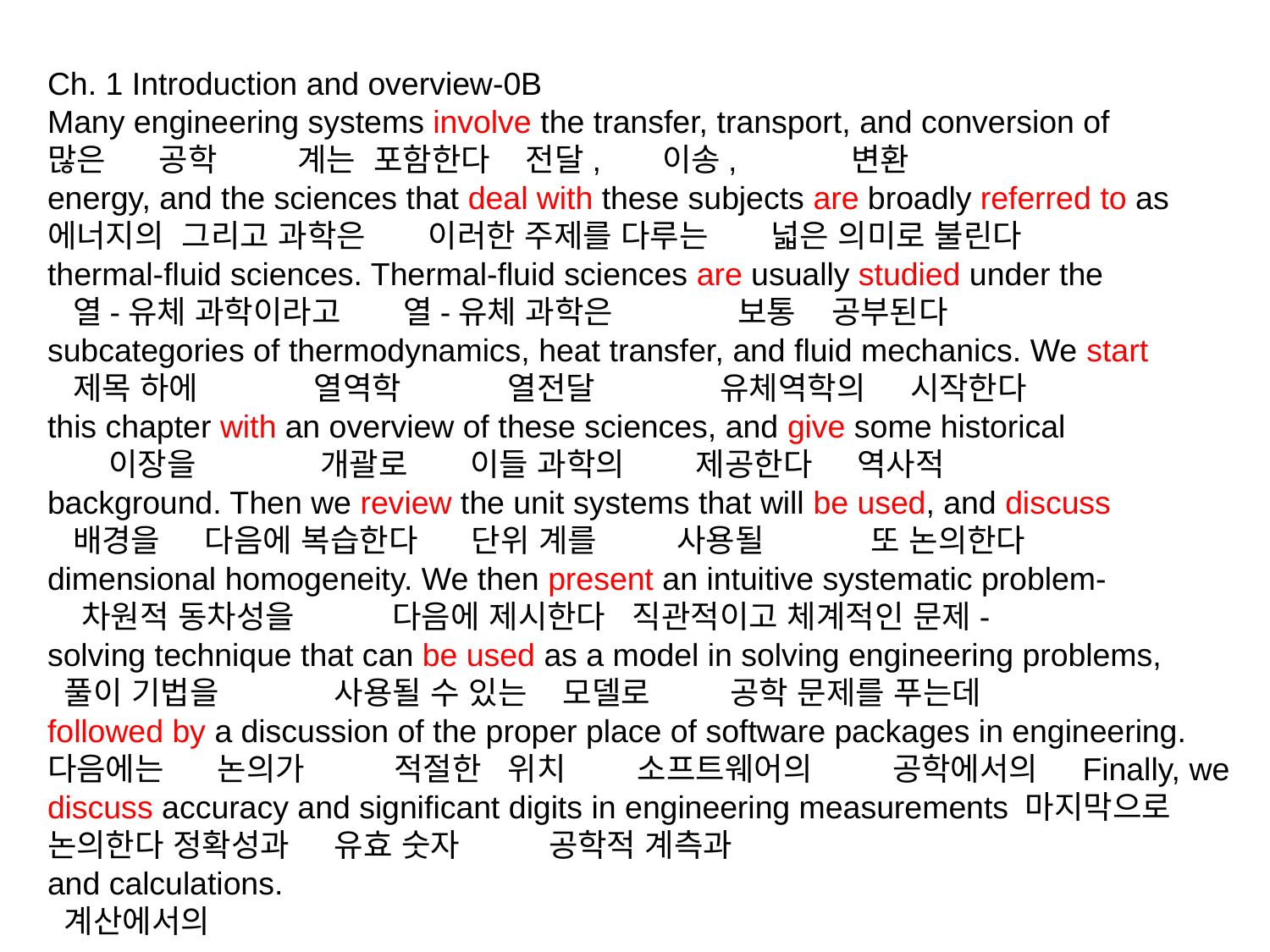

Ch. 1 Introduction and overview-0B
Many engineering systems involve the transfer, transport, and conversion of
많은      공학         계는  포함한다    전달,      이송,            변환
energy, and the sciences that deal with these subjects are broadly referred to as
에너지의  그리고 과학은       이러한 주제를 다루는       넓은 의미로 불린다
thermal-fluid sciences. Thermal-fluid sciences are usually studied under the
  열-유체 과학이라고       열-유체 과학은              보통    공부된다
subcategories of thermodynamics, heat transfer, and fluid mechanics. We start
  제목 하에             열역학            열전달              유체역학의     시작한다
this chapter with an overview of these sciences, and give some historical
      이장을              개괄로       이들 과학의        제공한다     역사적
background. Then we review the unit systems that will be used, and discuss
  배경을     다음에 복습한다      단위 계를         사용될            또 논의한다
dimensional homogeneity. We then present an intuitive systematic problem-
   차원적 동차성을           다음에 제시한다   직관적이고 체계적인 문제-
solving technique that can be used as a model in solving engineering problems,
 풀이 기법을             사용될 수 있는    모델로         공학 문제를 푸는데                followed by a discussion of the proper place of software packages in engineering.
다음에는      논의가          적절한   위치        소프트웨어의         공학에서의    Finally, we discuss accuracy and significant digits in engineering measurements 마지막으로 논의한다 정확성과     유효 숫자          공학적 계측과
and calculations.
 계산에서의